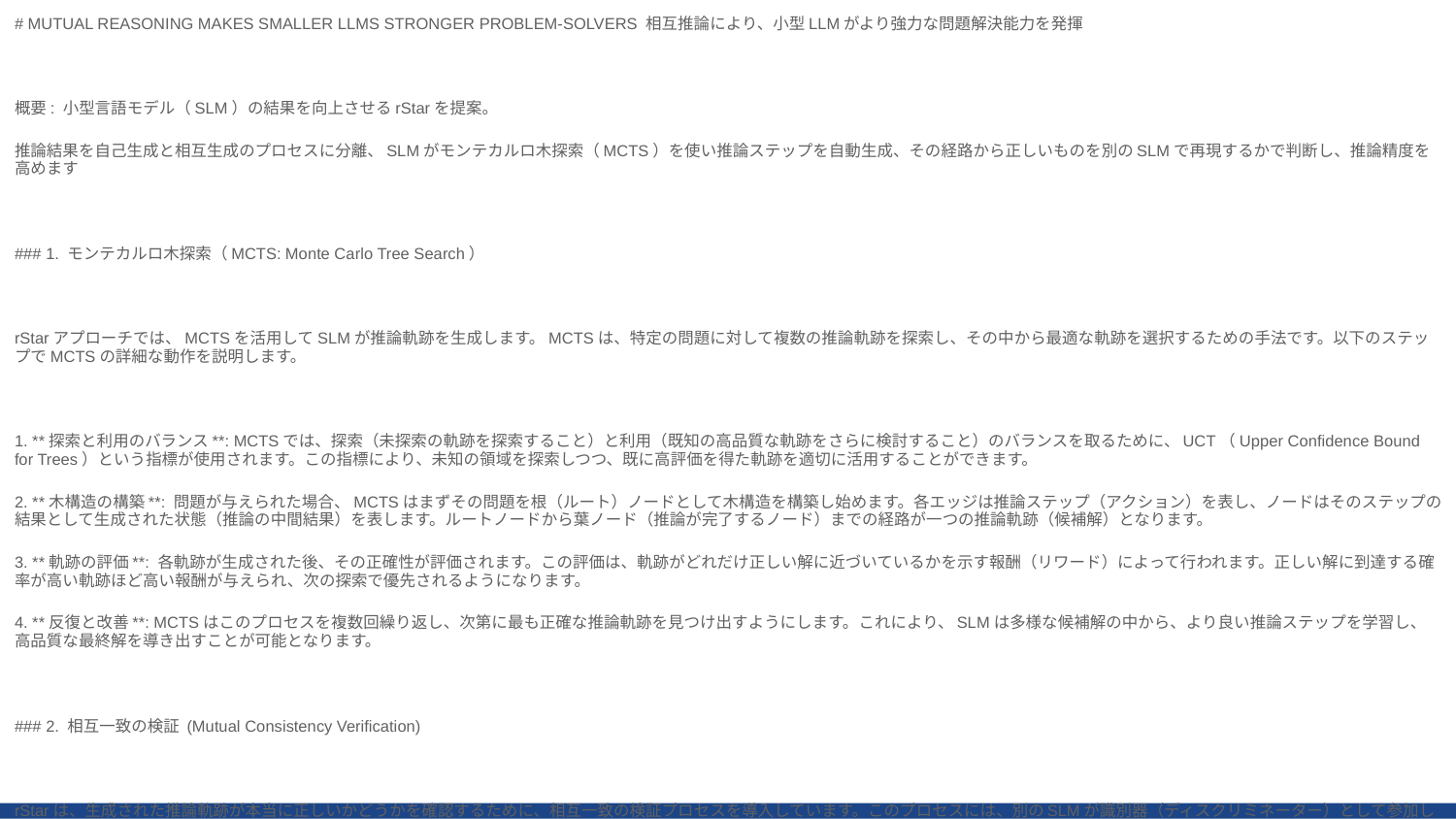

# MUTUAL REASONING MAKES SMALLER LLMS STRONGER PROBLEM-SOLVERS 相互推論により、小型LLMがより強力な問題解決能力を発揮

概要: 小型言語モデル（SLM）の結果を向上させるrStarを提案。
推論結果を自己生成と相互生成のプロセスに分離、SLMがモンテカルロ木探索（MCTS）を使い推論ステップを自動生成、その経路から正しいものを別のSLMで再現するかで判断し、推論精度を高めます

### 1. モンテカルロ木探索（MCTS: Monte Carlo Tree Search）

rStarアプローチでは、MCTSを活用してSLMが推論軌跡を生成します。MCTSは、特定の問題に対して複数の推論軌跡を探索し、その中から最適な軌跡を選択するための手法です。以下のステップでMCTSの詳細な動作を説明します。

1. **探索と利用のバランス**: MCTSでは、探索（未探索の軌跡を探索すること）と利用（既知の高品質な軌跡をさらに検討すること）のバランスを取るために、UCT（Upper Confidence Bound for Trees）という指標が使用されます。この指標により、未知の領域を探索しつつ、既に高評価を得た軌跡を適切に活用することができます。
2. **木構造の構築**: 問題が与えられた場合、MCTSはまずその問題を根（ルート）ノードとして木構造を構築し始めます。各エッジは推論ステップ（アクション）を表し、ノードはそのステップの結果として生成された状態（推論の中間結果）を表します。ルートノードから葉ノード（推論が完了するノード）までの経路が一つの推論軌跡（候補解）となります。
3. **軌跡の評価**: 各軌跡が生成された後、その正確性が評価されます。この評価は、軌跡がどれだけ正しい解に近づいているかを示す報酬（リワード）によって行われます。正しい解に到達する確率が高い軌跡ほど高い報酬が与えられ、次の探索で優先されるようになります。
4. **反復と改善**: MCTSはこのプロセスを複数回繰り返し、次第に最も正確な推論軌跡を見つけ出すようにします。これにより、SLMは多様な候補解の中から、より良い推論ステップを学習し、高品質な最終解を導き出すことが可能となります。

### 2. 相互一致の検証 (Mutual Consistency Verification)

rStarは、生成された推論軌跡が本当に正しいかどうかを確認するために、相互一致の検証プロセスを導入しています。このプロセスには、別のSLMが識別器（ディスクリミネーター）として参加します。

1. **識別器の役割**: 識別器は、MCTSによって生成された推論軌跡を評価します。この際、識別器には問題の一部の情報（部分的なヒント）が与えられ、その情報に基づいて残りの推論を完了します。
2. **相互一致の確認**: 識別器が生成した推論と、元々のMCTSによって生成された推論軌跡を比較し、一致するかどうかを確認します。もし一致すれば、その軌跡は「相互一致」が達成されたとみなされ、より正確である可能性が高いと判断されます。
3. **最終解の選択**: 最終的に、識別器によって相互一致が確認された軌跡の中から、最も高い評価（報酬）を得た軌跡が最終解として選択されます。これにより、推論の正確性がさらに向上します。

### 3. リッチな推論アクション (Rich Reasoning Actions)

rStarでは、SLMが人間のように柔軟かつ多様な推論を行えるように、5つの異なる推論アクションを導入しています。これらのアクションは、推論の各ステップで使用され、SLMがより高品質な推論軌跡を生成するために役立ちます。

1. **A1: 次の一歩の思考を提案する**: このアクションでは、SLMが現在の推論ステップに基づいて、次に行うべき一歩の推論を提案します。これにより、SLMは一度にすべての推論を行うのではなく、段階的に推論を進めることができます。
2. **A2: 残りの思考ステップを提案する**: このアクションでは、SLMが一度に複数の推論ステップを提案します。特に簡単な問題に対して、素早く解答に到達するために使用されます。
3. **A3: 次のサブクエスチョンとその回答を提案する**: 複雑な問題を解決するために、問題を小さなサブクエスチョンに分解し、それぞれを順番に解決します。このアクションは、問題を段階的に解消することで、正確な解答に導きます。
4. **A4: サブクエスチョンの再回答**: サブクエスチョンが正確に解答されていない場合、このアクションで再度解答を行います。精度を高めるために、少数ショットのCoT（Chain of Thought）プロンプトを使用します。
5. **A5: 質問の再構成**: SLMが質問を誤解している可能性がある場合、このアクションを使用して質問を再構成します。質問の条件を明確に列挙し、正確な解答に導くようにします。